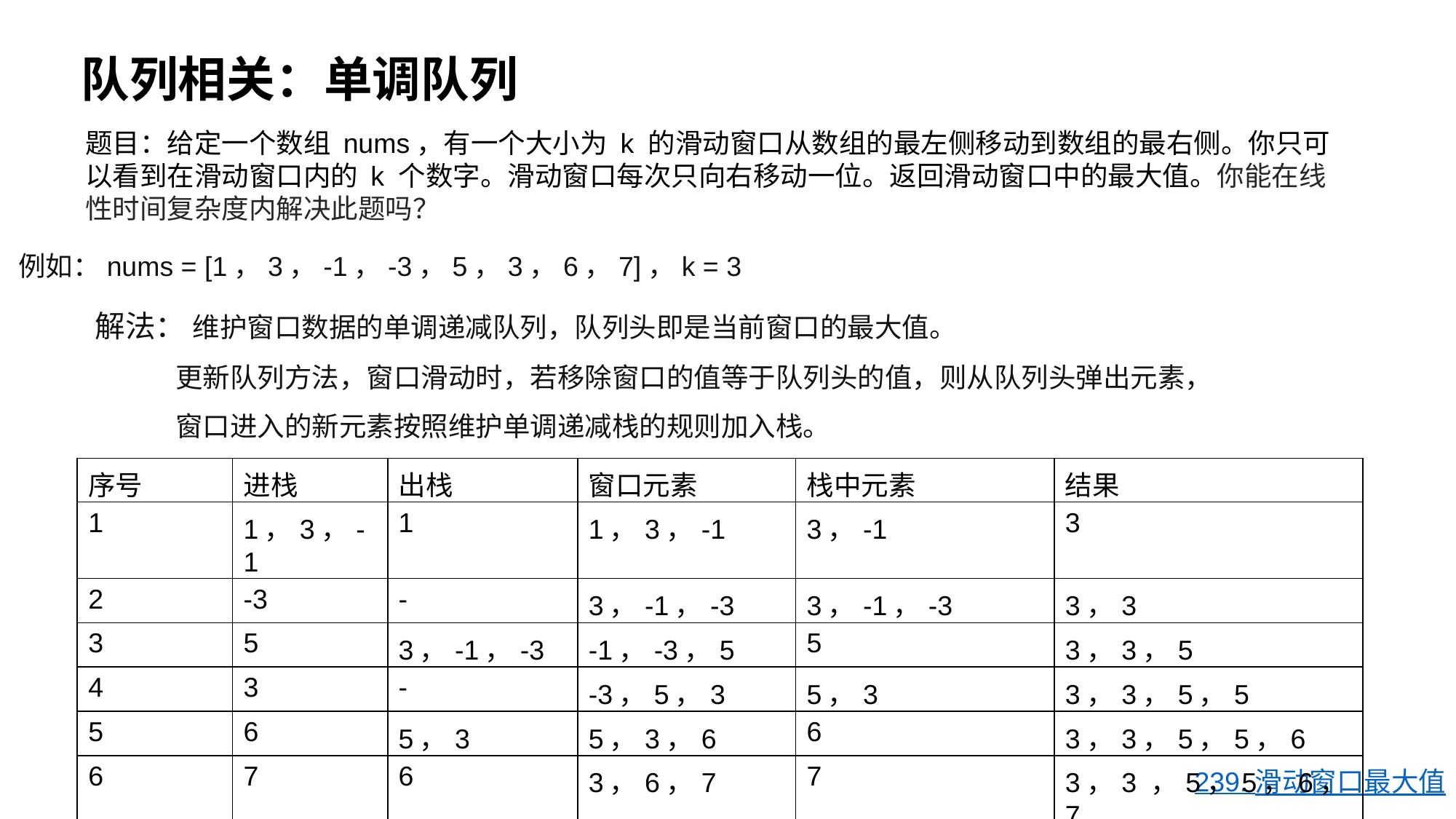

队列相关：单调队列
题目：给定一个数组 nums，有一个大小为 k 的滑动窗口从数组的最左侧移动到数组的最右侧。你只可以看到在滑动窗口内的 k 个数字。滑动窗口每次只向右移动一位。返回滑动窗口中的最大值。你能在线性时间复杂度内解决此题吗？
例如：nums = [1，3，-1，-3，5，3，6，7]，k = 3
解法： 维护窗口数据的单调递减队列，队列头即是当前窗口的最大值。
            更新队列方法，窗口滑动时，若移除窗口的值等于队列头的值，则从队列头弹出元素，
            窗口进入的新元素按照维护单调递减栈的规则加入栈。
| 序号 | 进栈 | 出栈 | 窗口元素 | 栈中元素 | 结果 |
| --- | --- | --- | --- | --- | --- |
| 1 | 1，3，-1 | 1 | 1，3，-1 | 3，-1 | 3 |
| 2 | -3 | - | 3，-1，-3 | 3，-1，-3 | 3，3 |
| 3 | 5 | 3，-1，-3 | -1，-3，5 | 5 | 3，3，5 |
| 4 | 3 | - | -3，5，3 | 5，3 | 3，3，5，5 |
| 5 | 6 | 5，3 | 5，3，6 | 6 | 3，3，5，5，6 |
| 6 | 7 | 6 | 3，6，7 | 7 | 3，3 ，5，5，6，7 |
239. 滑动窗口最大值